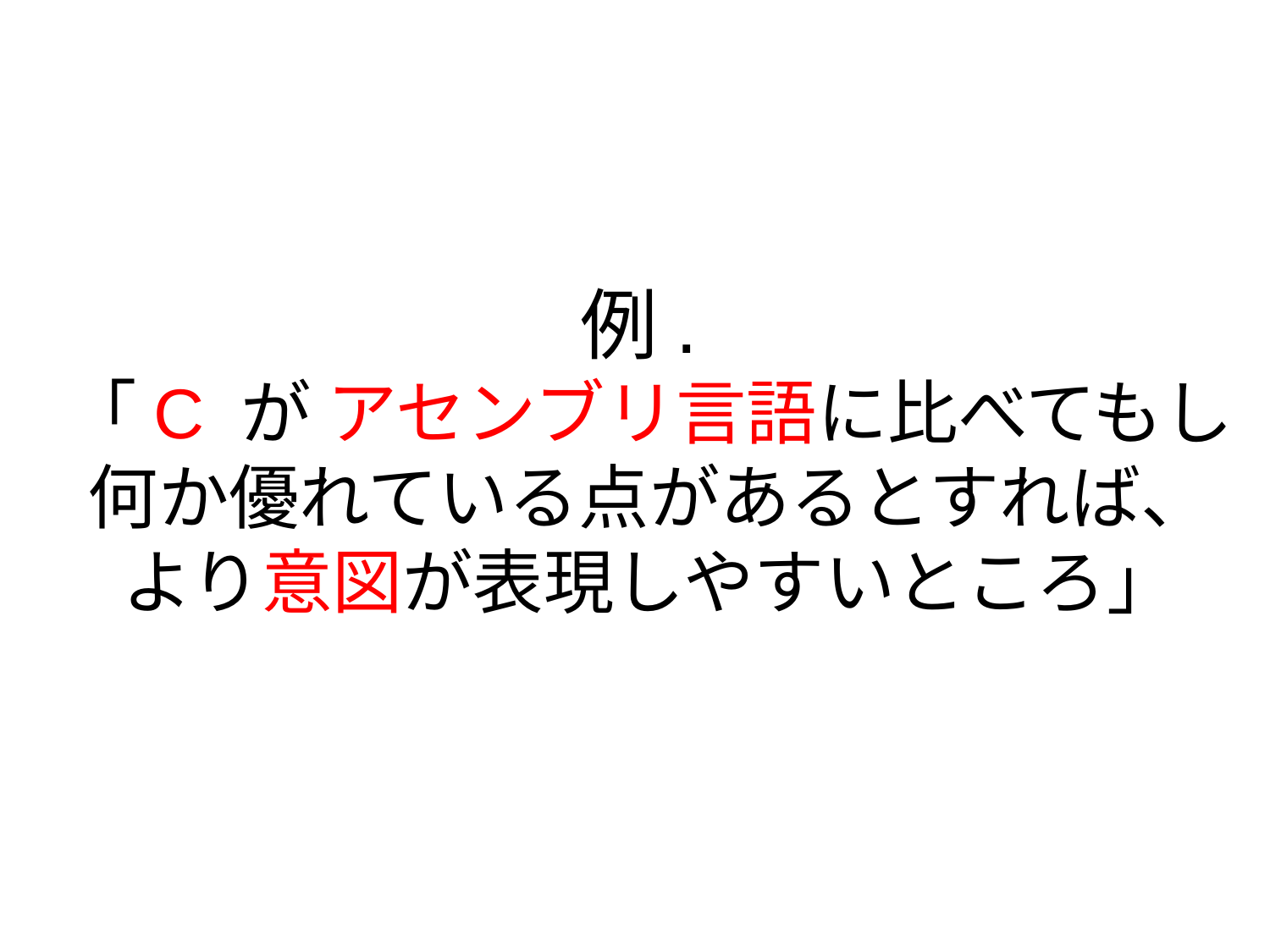

# 例. 「C が アセンブリ言語に比べてもし何か優れている点があるとすれば、 より意図が表現しやすいところ」